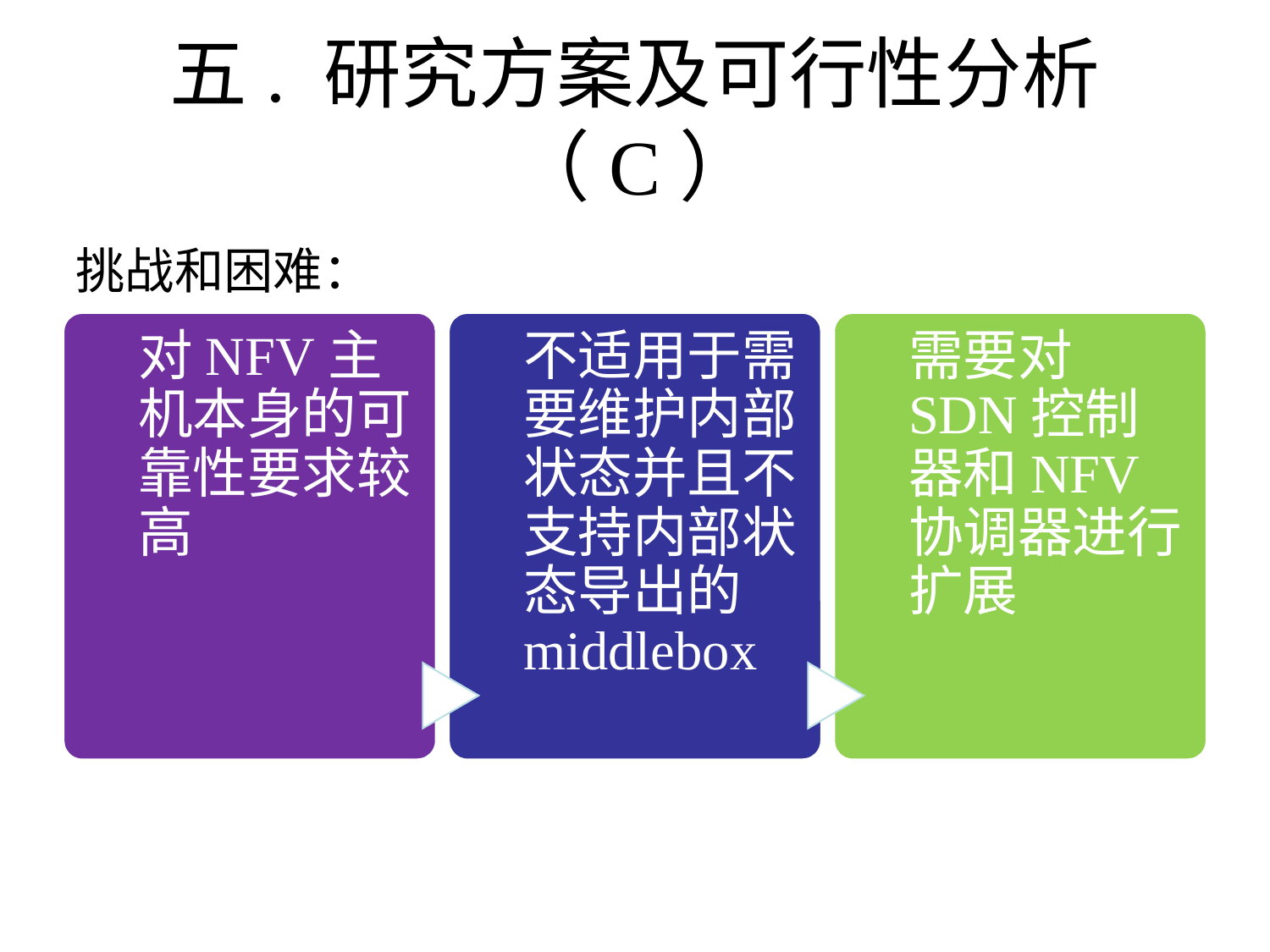

# 五. 研究方案及可行性分析（C）

对NFV主机本身的可靠性要求较高

不适用于需要维护内部状态并且不支持内部状态导出的middlebox

需要对SDN控制器和NFV协调器进行扩展
挑战和困难：